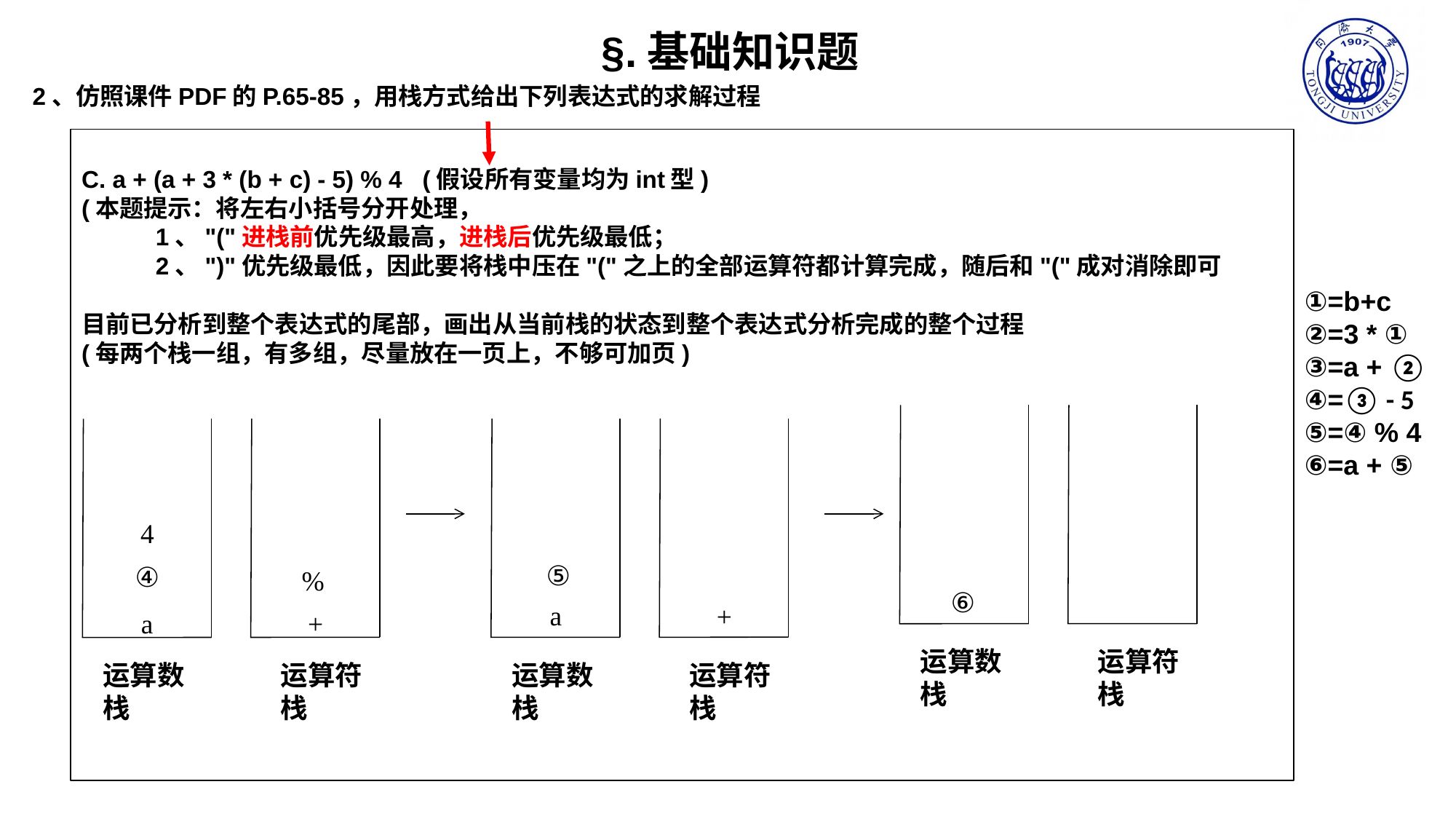

§.基础知识题
2、仿照课件PDF的P.65-85，用栈方式给出下列表达式的求解过程

C. a + (a + 3 * (b + c) - 5) % 4   (假设所有变量均为int型)
(本题提示：将左右小括号分开处理，
           1、"("进栈前优先级最高，进栈后优先级最低；
           2、")"优先级最低，因此要将栈中压在"("之上的全部运算符都计算完成，随后和"("成对消除即可

目前已分析到整个表达式的尾部，画出从当前栈的状态到整个表达式分析完成的整个过程
(每两个栈一组，有多组，尽量放在一页上，不够可加页)
①=b+c
②=3 * ①
③=a + ②
④=③ - 5
⑤=④ % 4
⑥=a + ⑤

运算符栈

运算数栈

+
运算符栈

a
运算数栈

+
运算符栈

a
运算数栈

4
⑤
④
%
⑥